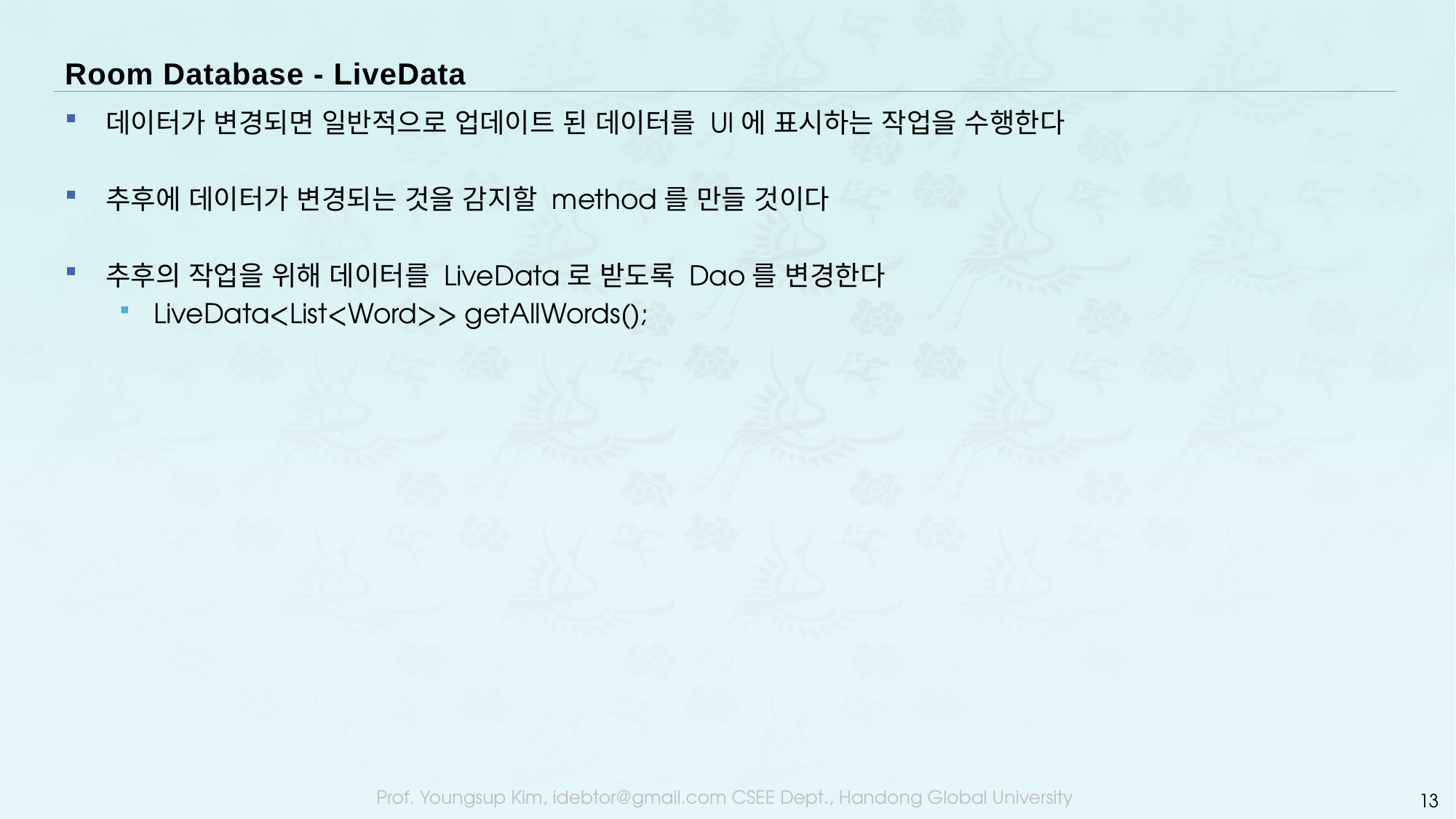

# Room Database - LiveData
데이터가 변경되면 일반적으로 업데이트 된 데이터를 UI에 표시하는 작업을 수행한다

추후에 데이터가 변경되는 것을 감지할 method를 만들 것이다

추후의 작업을 위해 데이터를 LiveData로 받도록 Dao를 변경한다
LiveData<List<Word>> getAllWords();
13